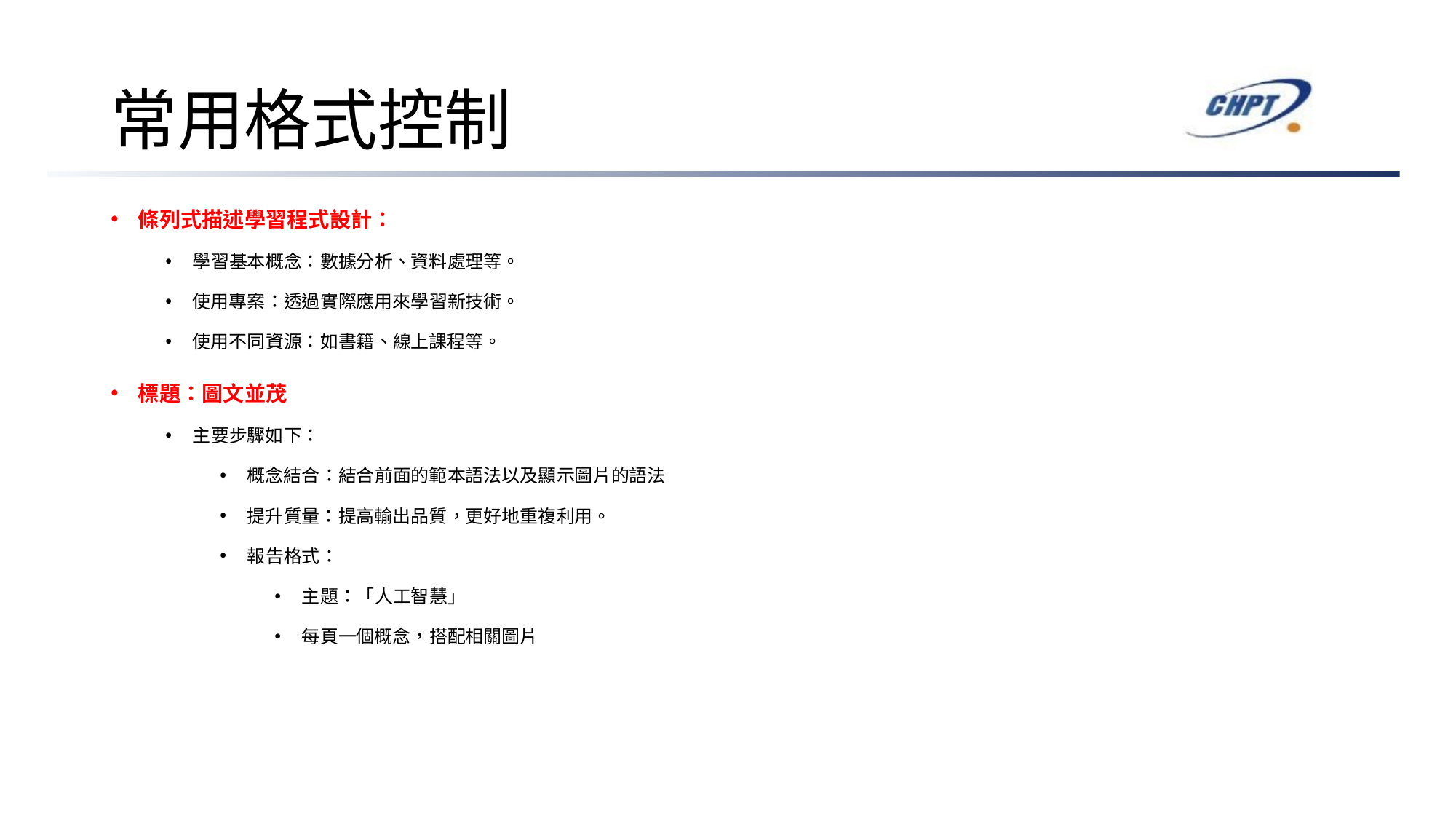

# 常用格式控制
條列式描述學習程式設計：
學習基本概念：數據分析、資料處理等。
使用專案：透過實際應用來學習新技術。
使用不同資源：如書籍、線上課程等。
標題：圖文並茂
主要步驟如下：
概念結合：結合前面的範本語法以及顯示圖片的語法
提升質量：提高輸出品質，更好地重複利用。
報告格式：
主題：「人工智慧」
每頁一個概念，搭配相關圖片